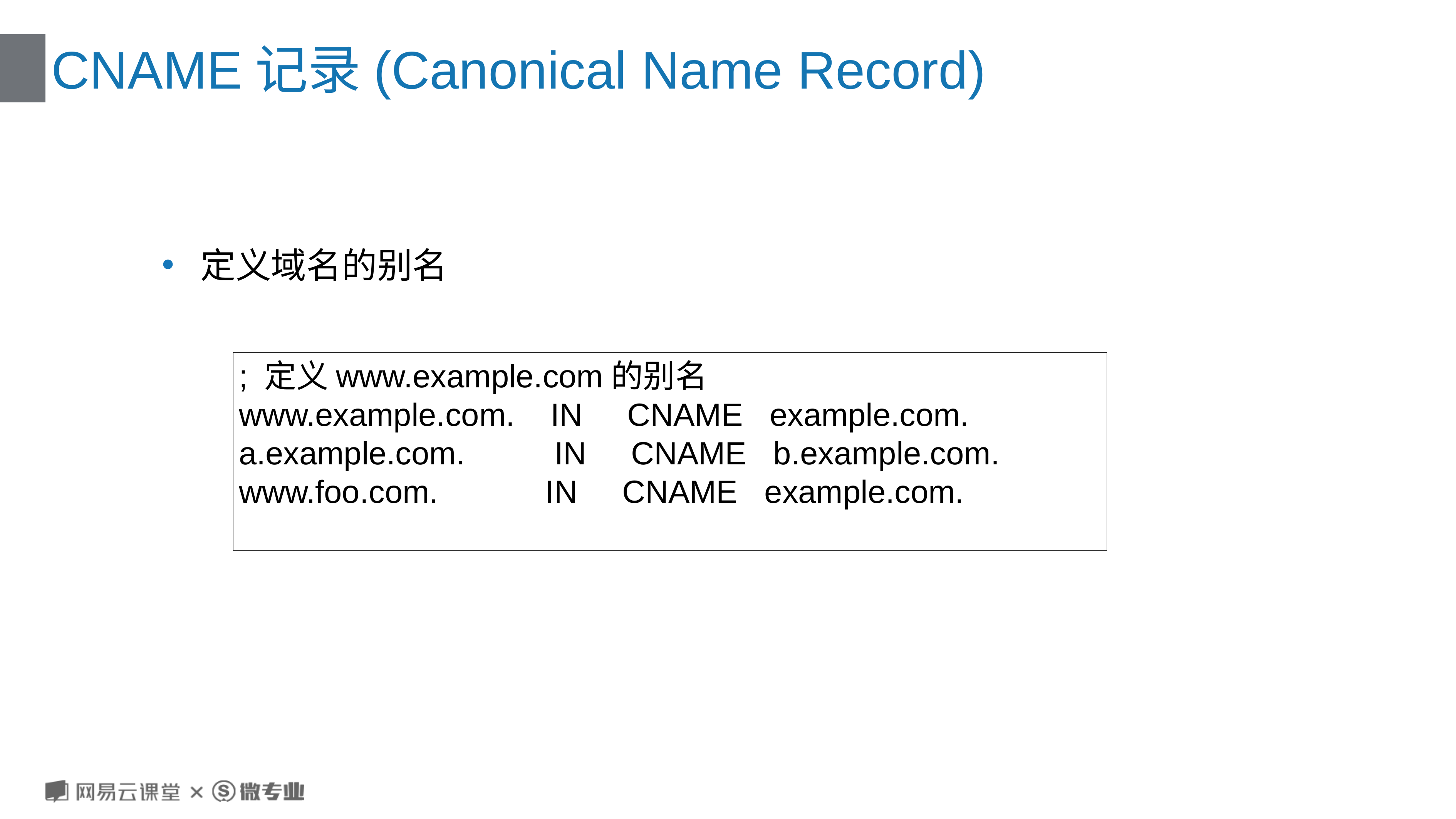

# CNAME记录(Canonical Name Record)
定义域名的别名
; 定义www.example.com的别名
www.example.com.    IN     CNAME   example.com.
a.example.com.          IN     CNAME   b.example.com.
www.foo.com.            IN     CNAME   example.com.